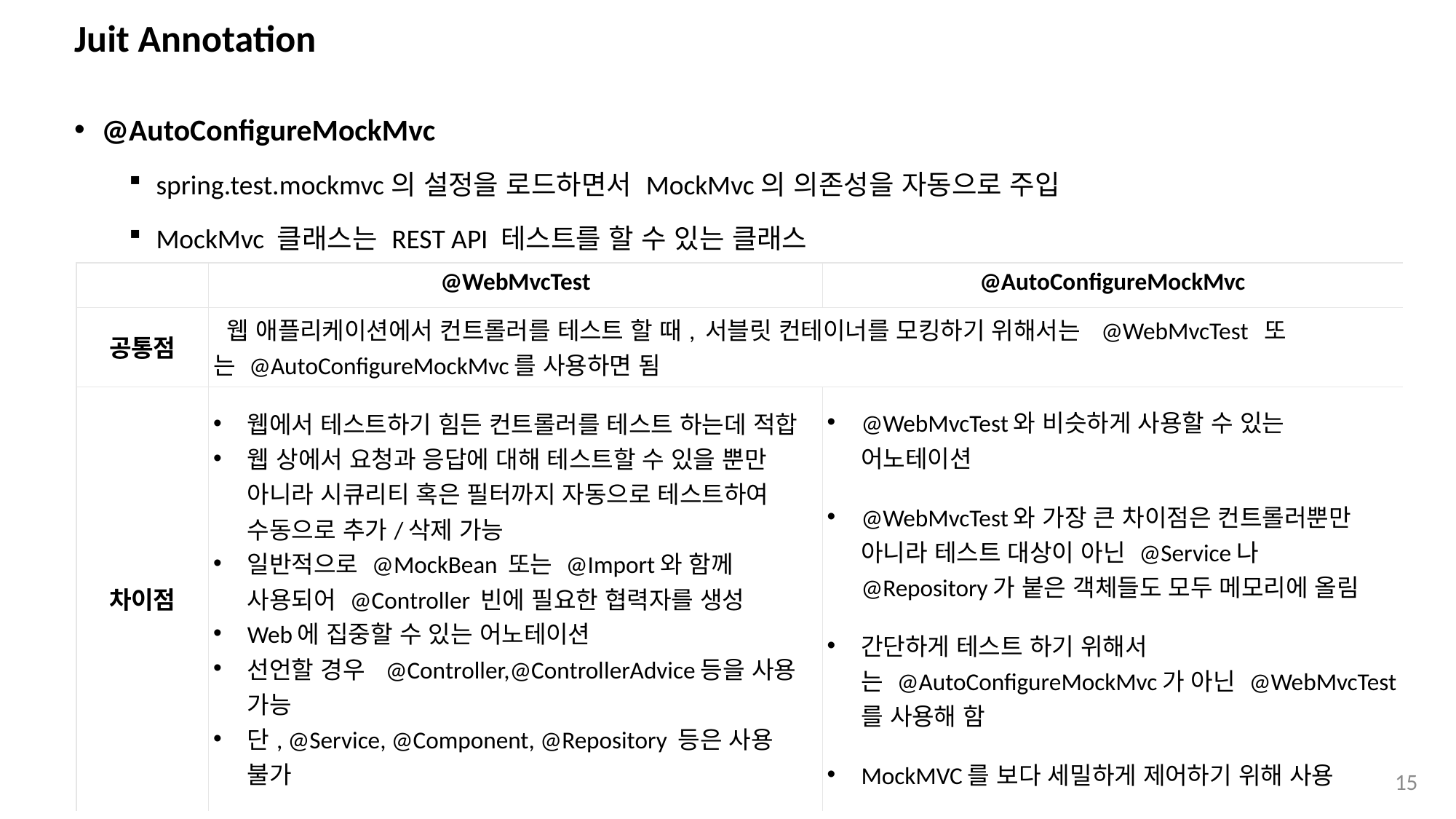

# Juit Annotation
@AutoConfigureMockMvc
spring.test.mockmvc의 설정을 로드하면서 MockMvc의 의존성을 자동으로 주입
MockMvc 클래스는 REST API 테스트를 할 수 있는 클래스

|  | @WebMvcTest | @AutoConfigureMockMvc |
| --- | --- | --- |
| 공통점 | 웹 애플리케이션에서 컨트롤러를 테스트 할 때, 서블릿 컨테이너를 모킹하기 위해서는  @WebMvcTest  또는 @AutoConfigureMockMvc를 사용하면 됨 |  |
| 차이점 | 웹에서 테스트하기 힘든 컨트롤러를 테스트 하는데 적합 웹 상에서 요청과 응답에 대해 테스트할 수 있을 뿐만 아니라 시큐리티 혹은 필터까지 자동으로 테스트하여 수동으로 추가/삭제 가능 일반적으로 @MockBean 또는 @Import와 함께 사용되어 @Controller 빈에 필요한 협력자를 생성 Web에 집중할 수 있는 어노테이션 선언할 경우  @Controller,@ControllerAdvice등을 사용 가능 단, @Service, @Component, @Repository 등은 사용 불가 | @WebMvcTest와 비슷하게 사용할 수 있는 어노테이션 @WebMvcTest와 가장 큰 차이점은 컨트롤러뿐만 아니라 테스트 대상이 아닌 @Service나 @Repository가 붙은 객체들도 모두 메모리에 올림 간단하게 테스트 하기 위해서는 @AutoConfigureMockMvc가 아닌 @WebMvcTest를 사용해 함 MockMVC를 보다 세밀하게 제어하기 위해 사용 |
15